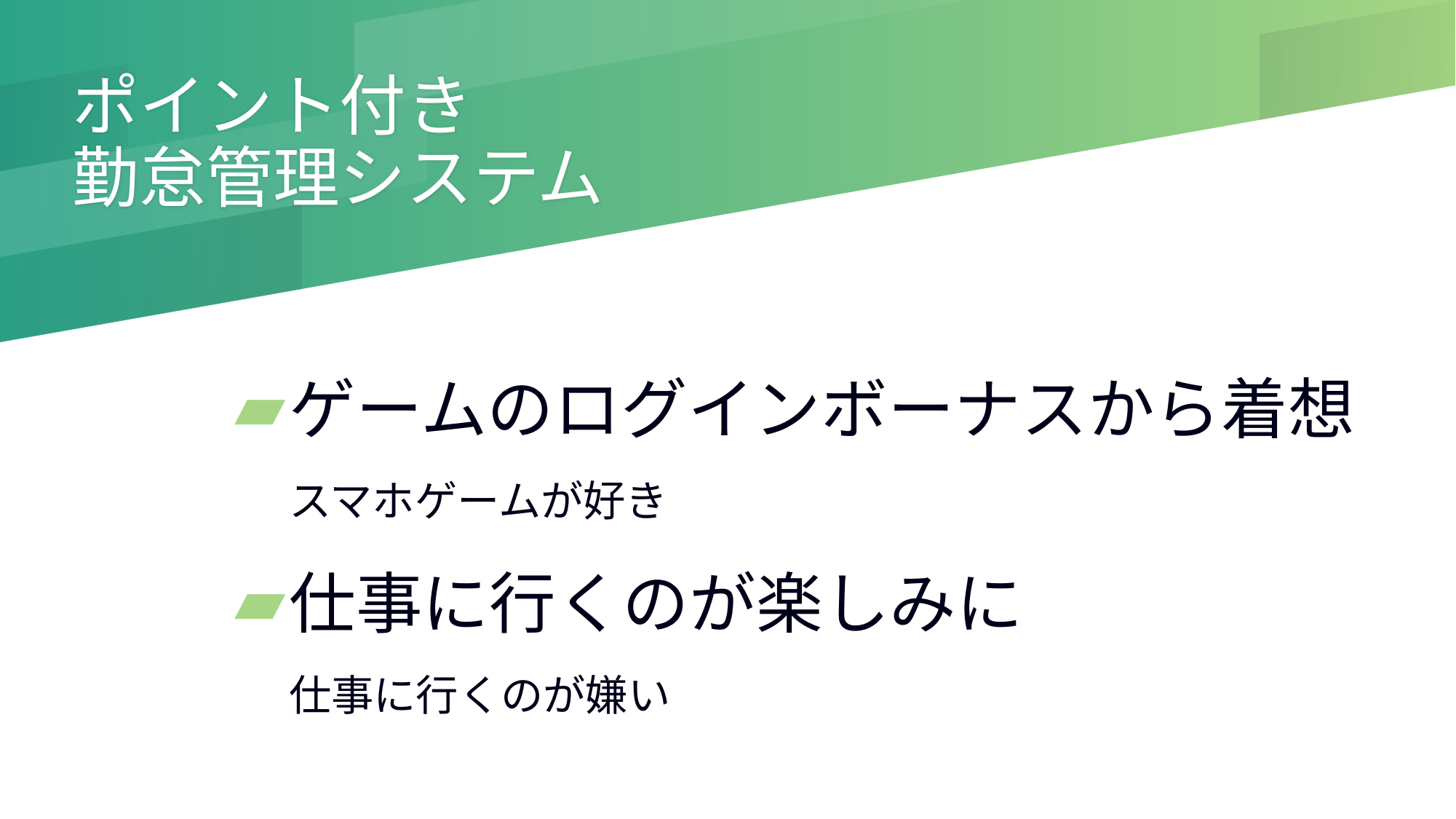

# ポイント付き 勤怠管理システム
ゲームのログインボーナスから着想
スマホゲームが好き
仕事に行くのが楽しみに
仕事に行くのが嫌い